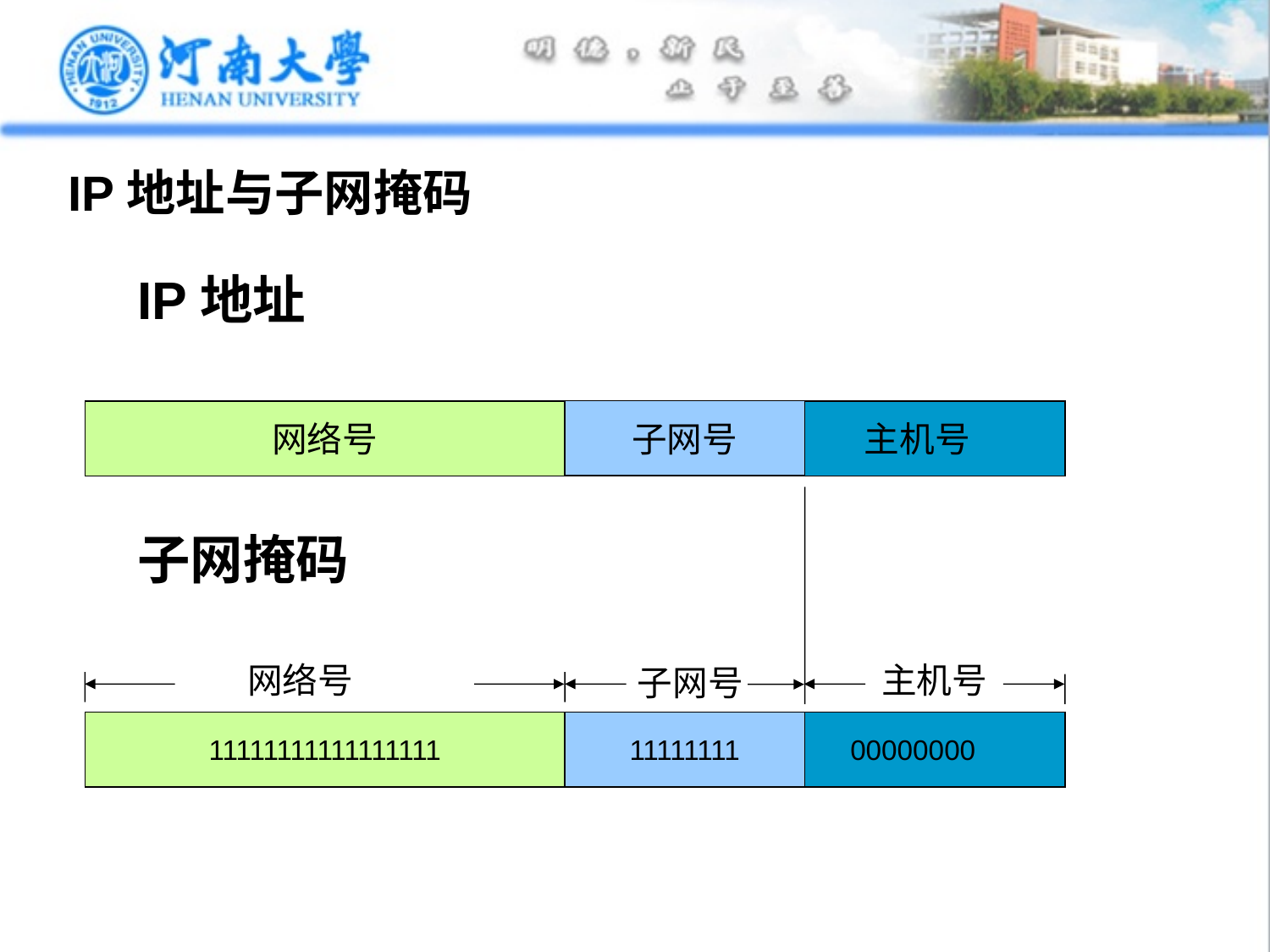

# IP地址与子网掩码
IP地址
子网号
网络号
                         主机号

子网掩码
网络号
主机号
子网号

11111111111111111
11111111
                         00000000